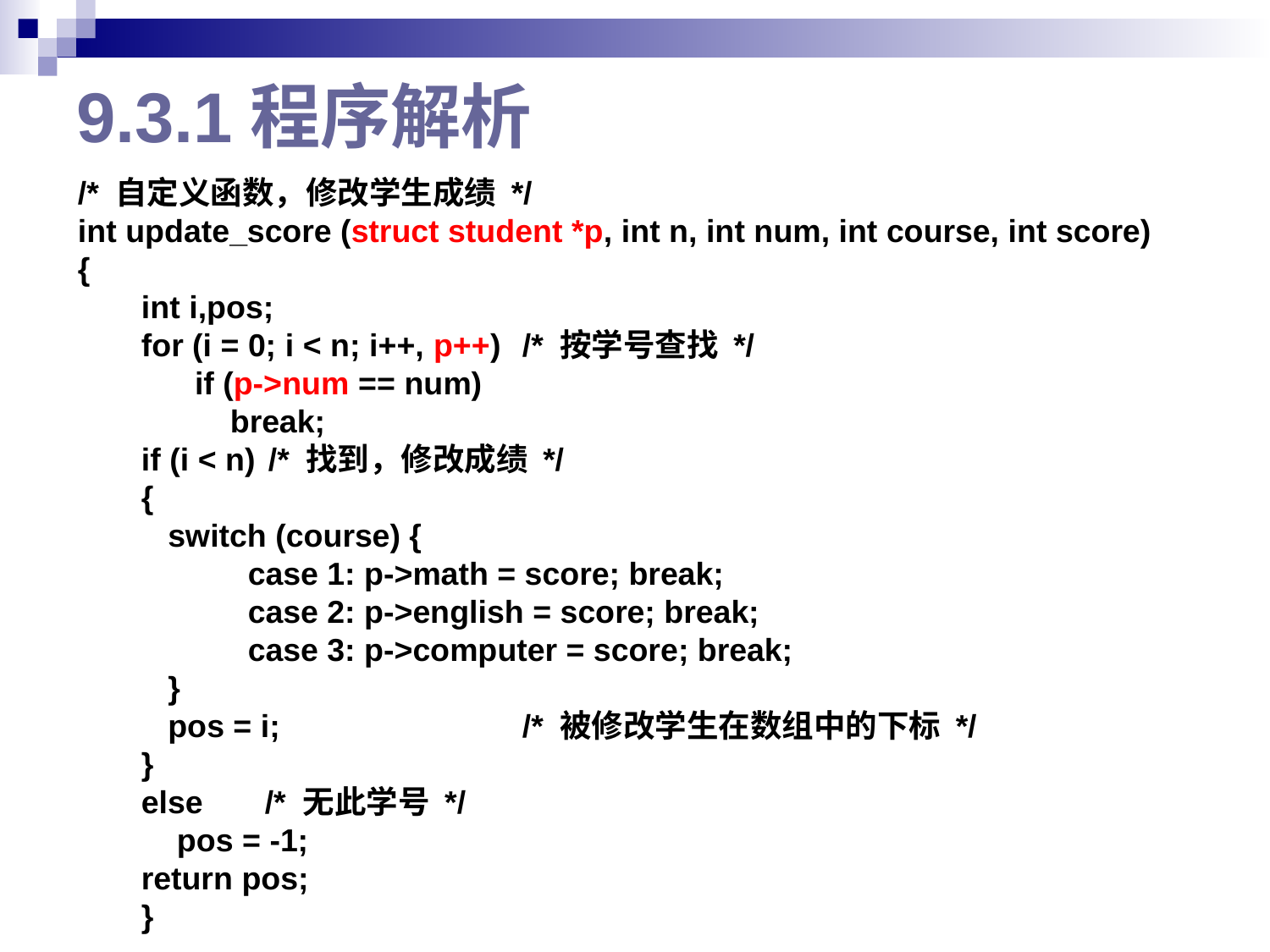

# 9.3.1程序解析
/* 自定义函数，修改学生成绩 */
int update_score (struct student *p, int n, int num, int course, int score)
{
int i,pos;
for (i = 0; i < n; i++, p++)  	/* 按学号查找 */
      if (p->num == num)
          break;
if (i < n) 	/* 找到，修改成绩 */
{
   switch (course) {
            case 1: p->math = score; break;
            case 2: p->english = score; break;
            case 3: p->computer = score; break;
   }
   pos = i;  		/* 被修改学生在数组中的下标 */
}
else       /* 无此学号 */
    pos = -1;
return pos;
}